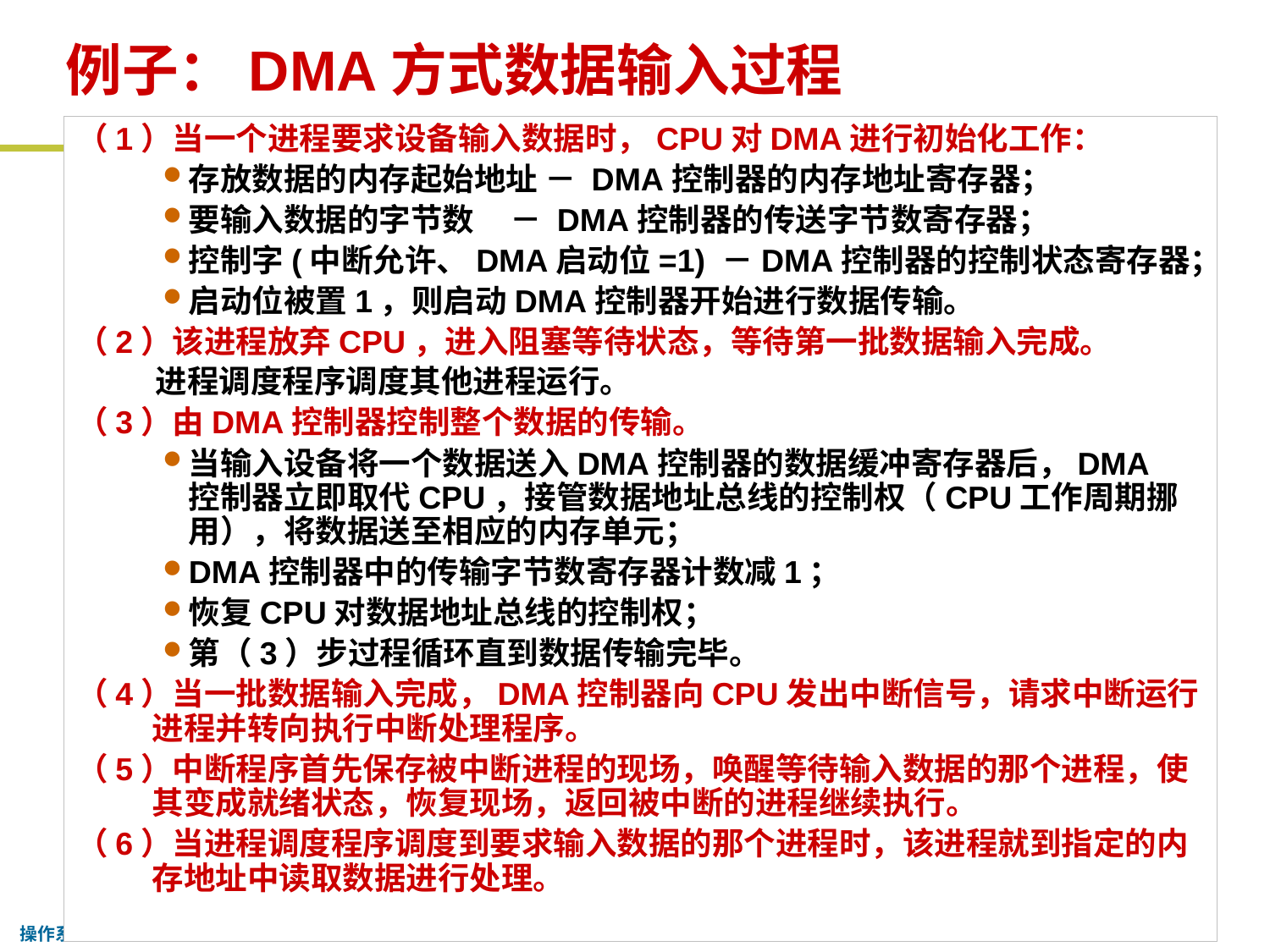

# 例子：DMA方式数据输入过程
（1）当一个进程要求设备输入数据时，CPU对DMA进行初始化工作：
存放数据的内存起始地址 － DMA控制器的内存地址寄存器；
要输入数据的字节数     － DMA控制器的传送字节数寄存器；
控制字(中断允许、DMA启动位=1) －DMA控制器的控制状态寄存器；
启动位被置1，则启动DMA控制器开始进行数据传输。
（2）该进程放弃CPU，进入阻塞等待状态，等待第一批数据输入完成。
          进程调度程序调度其他进程运行。
（3）由DMA控制器控制整个数据的传输。
当输入设备将一个数据送入DMA控制器的数据缓冲寄存器后，DMA
控制器立即取代CPU，接管数据地址总线的控制权（CPU工作周期挪用），将数据送至相应的内存单元；
DMA控制器中的传输字节数寄存器计数减1；
恢复CPU对数据地址总线的控制权；
第（3）步过程循环直到数据传输完毕。
（4）当一批数据输入完成，DMA控制器向CPU发出中断信号，请求中断运行
  进程并转向执行中断处理程序。
（5）中断程序首先保存被中断进程的现场，唤醒等待输入数据的那个进程，使
  其变成就绪状态，恢复现场，返回被中断的进程继续执行。
（6）当进程调度程序调度到要求输入数据的那个进程时，该进程就到指定的内
  存地址中读取数据进行处理。